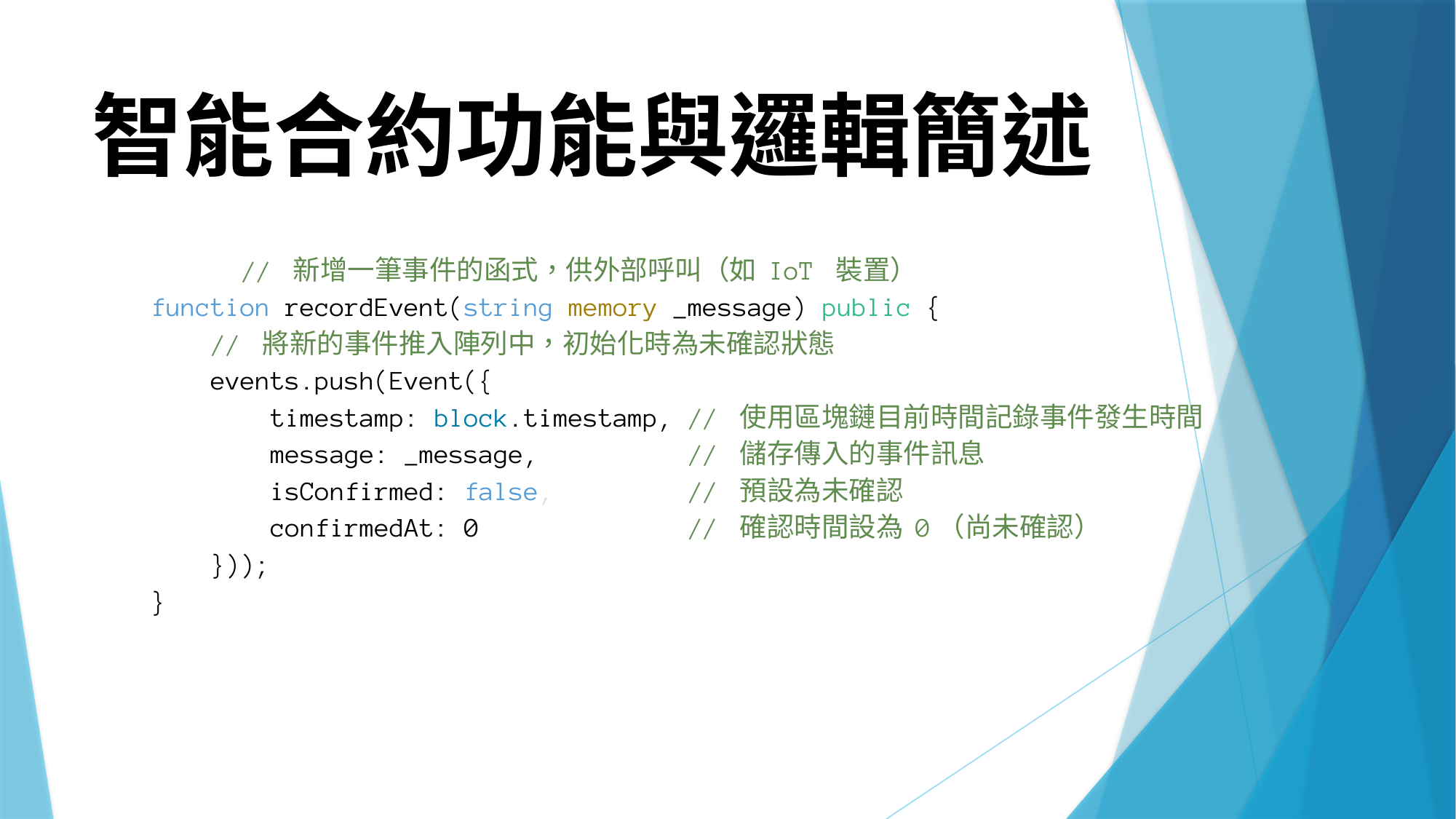

# 智能合約功能與邏輯簡述
		// 新增一筆事件的函式，供外部呼叫（如 IoT 裝置）
    function recordEvent(string memory _message) public {
        // 將新的事件推入陣列中，初始化時為未確認狀態
        events.push(Event({
            timestamp: block.timestamp, // 使用區塊鏈目前時間記錄事件發生時間
            message: _message,          // 儲存傳入的事件訊息
            isConfirmed: false,         // 預設為未確認
            confirmedAt: 0              // 確認時間設為 0（尚未確認）
        }));
    }